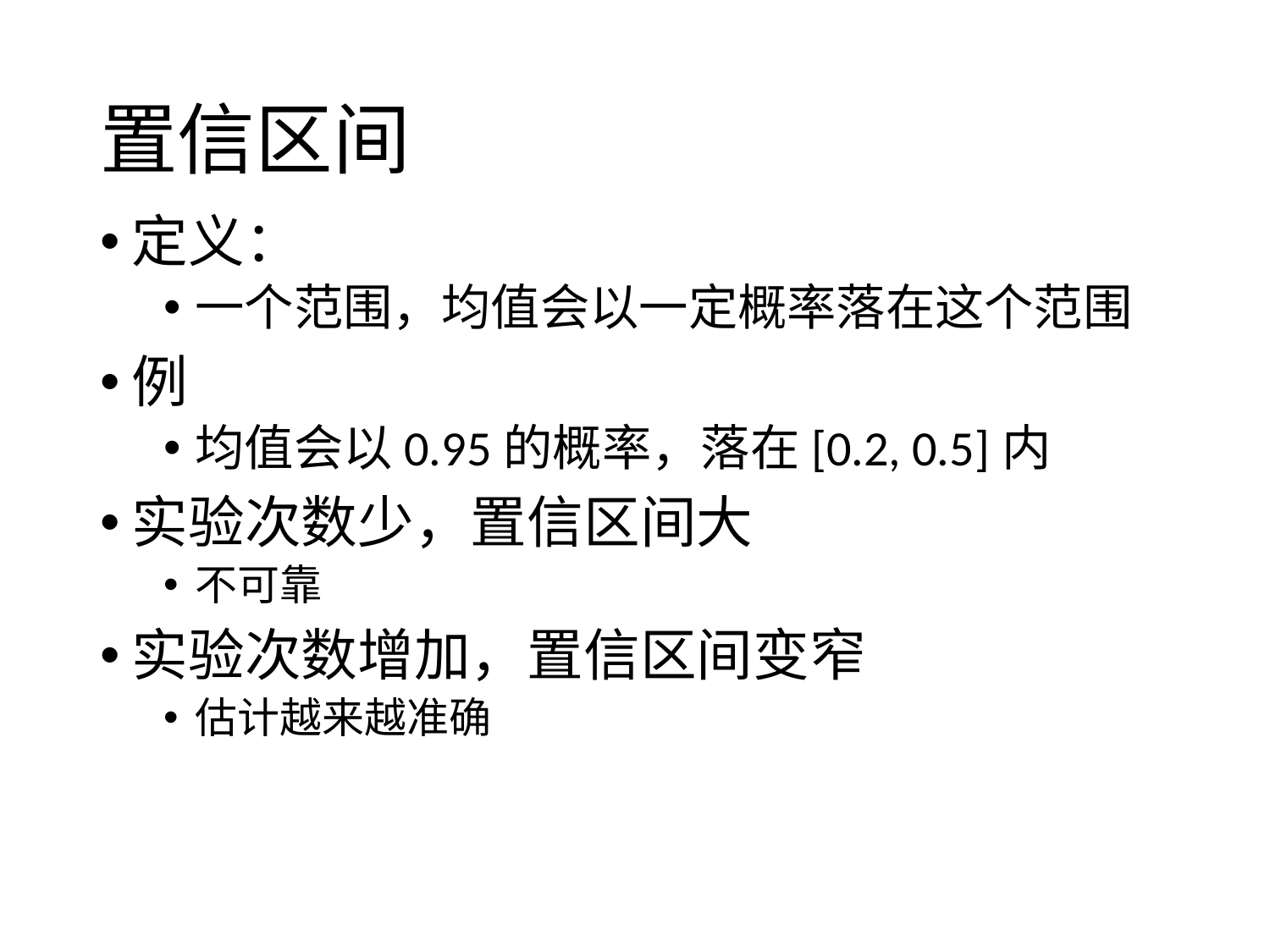

# 置信区间
定义：
一个范围，均值会以一定概率落在这个范围
例
均值会以0.95的概率，落在[0.2, 0.5]内
实验次数少，置信区间大
不可靠
实验次数增加，置信区间变窄
估计越来越准确